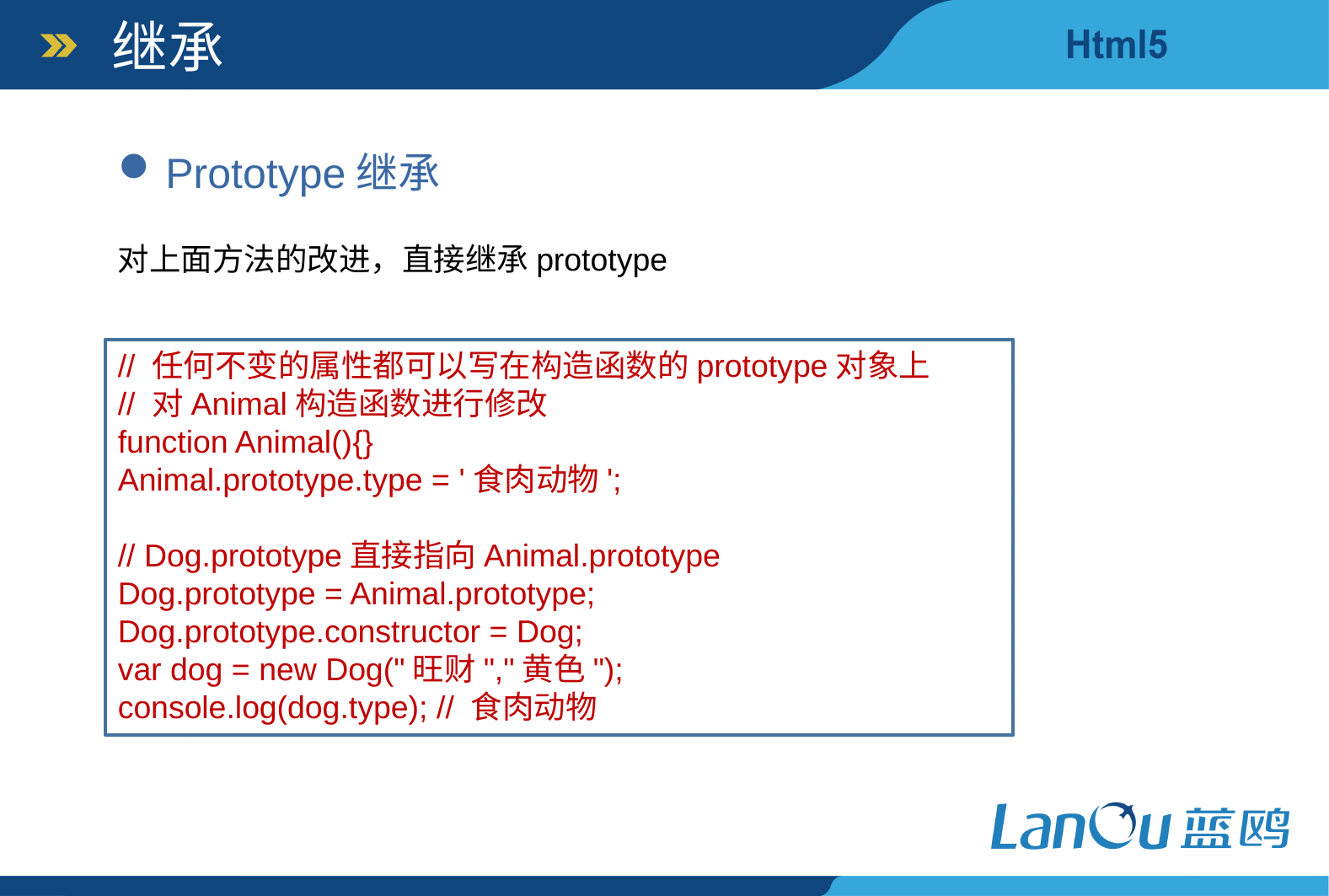

继承
Prototype继承
对上面方法的改进，直接继承prototype

// 任何不变的属性都可以写在构造函数的prototype对象上
// 对Animal构造函数进行修改
function Animal(){}
Animal.prototype.type = '食肉动物';

// Dog.prototype直接指向Animal.prototype
Dog.prototype = Animal.prototype;
Dog.prototype.constructor = Dog;
var dog = new Dog("旺财","黄色");
console.log(dog.type); // 食肉动物